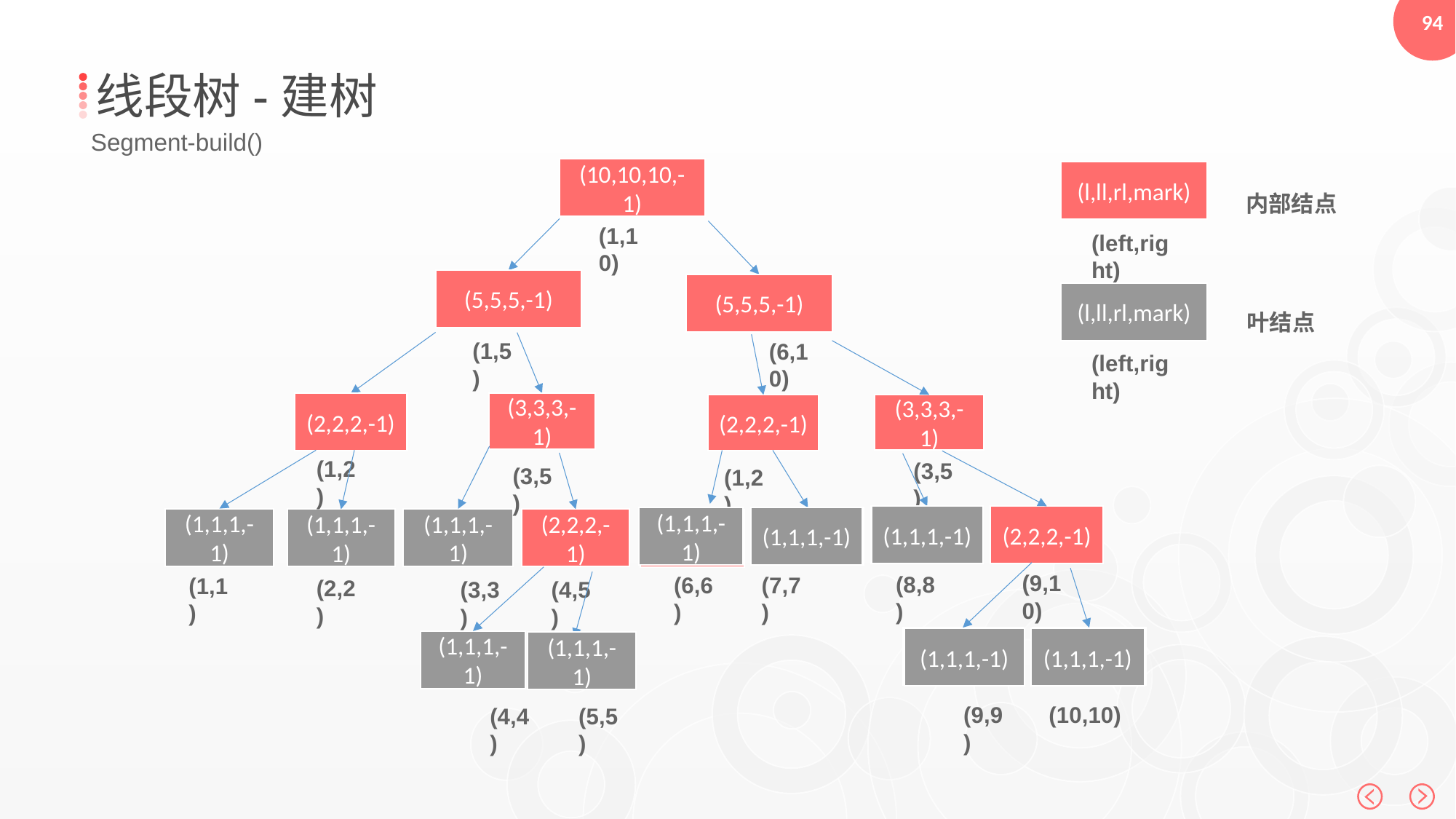

线段树-建树
Segment-build()
(10,10,10,-1)
(l,ll,rl,mark)
内部结点
(1,10)
(left,right)
(5,5,5,-1)
(5,5,5,-1)
(l,ll,rl,mark)
叶结点
(1,5)
(6,10)
(left,right)
(3,3,3,-1)
(2,2,2,-1)
(2,2,2,-1)
(3,3,3,-1)
(1,2)
(3,5)
(3,5)
(1,2)
(1,1,1,-1)
(2,2,2,-1)
(1,1,1,-1)
(1,1,1,-1)
(1,1,1,-1)
(1,1,1,-1)
(1,1,1,-1)
(1,1,1,-1)
(2,2,2,-1)
(1,1,1,-1)
(1,1,1,-1)
(9,10)
(8,8)
(7,7)
(6,6)
(1,1)
(2,2)
(3,3)
(4,5)
(1,1,1,-1)
(1,1,1,-1)
(1,1,1,-1)
(1,1,1,-1)
(1,1,1,-1)
(1,1,1,-1)
(9,9)
(10,10)
(4,4)
(5,5)